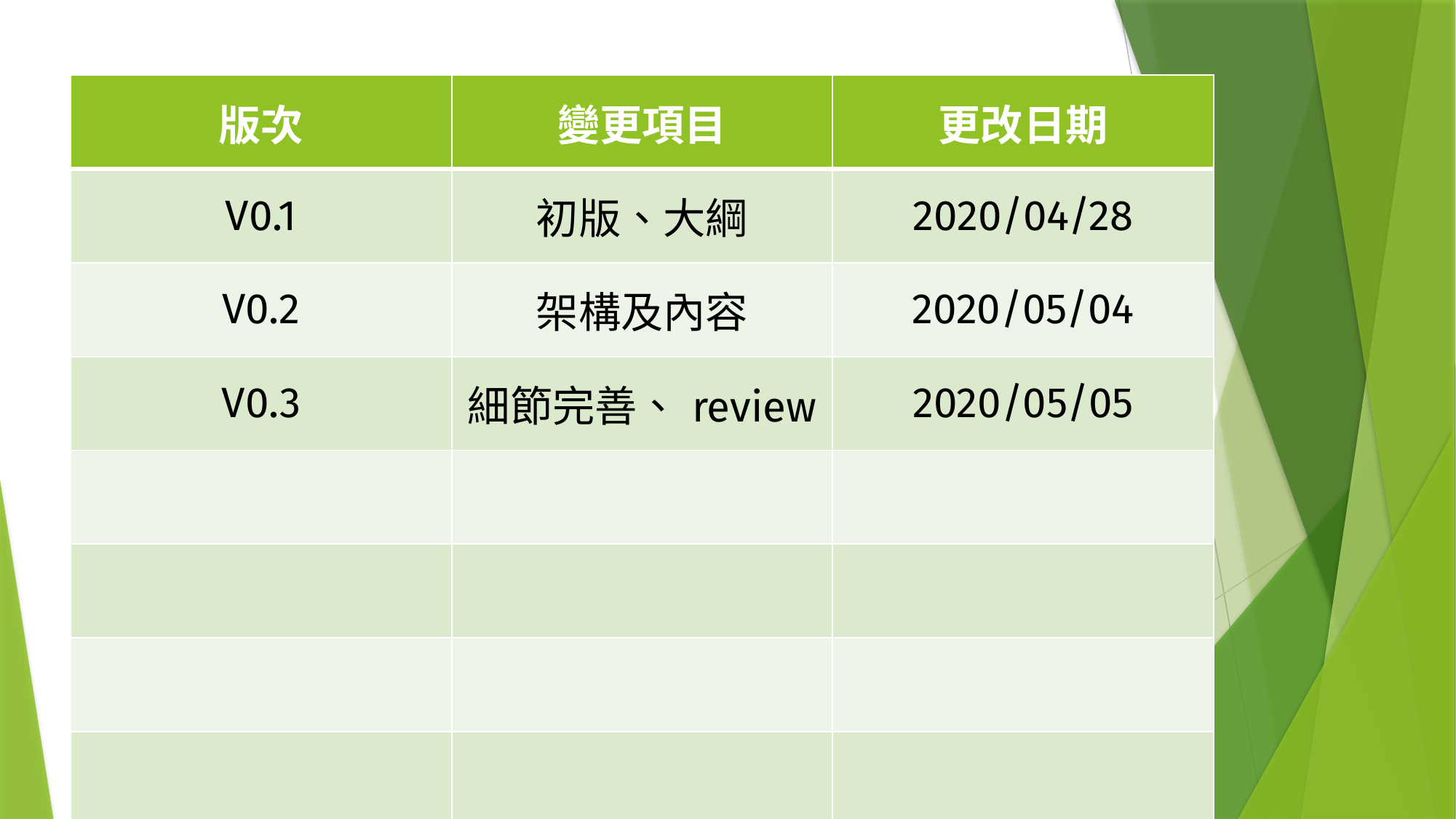

| 版次 | 變更項目 | 更改日期 |
| --- | --- | --- |
| V0.1 | 初版、大綱 | 2020/04/28 |
| V0.2 | 架構及內容 | 2020/05/04 |
| V0.3 | 細節完善、review | 2020/05/05 |
|  |  |  |
|  |  |  |
|  |  |  |
|  |  |  |